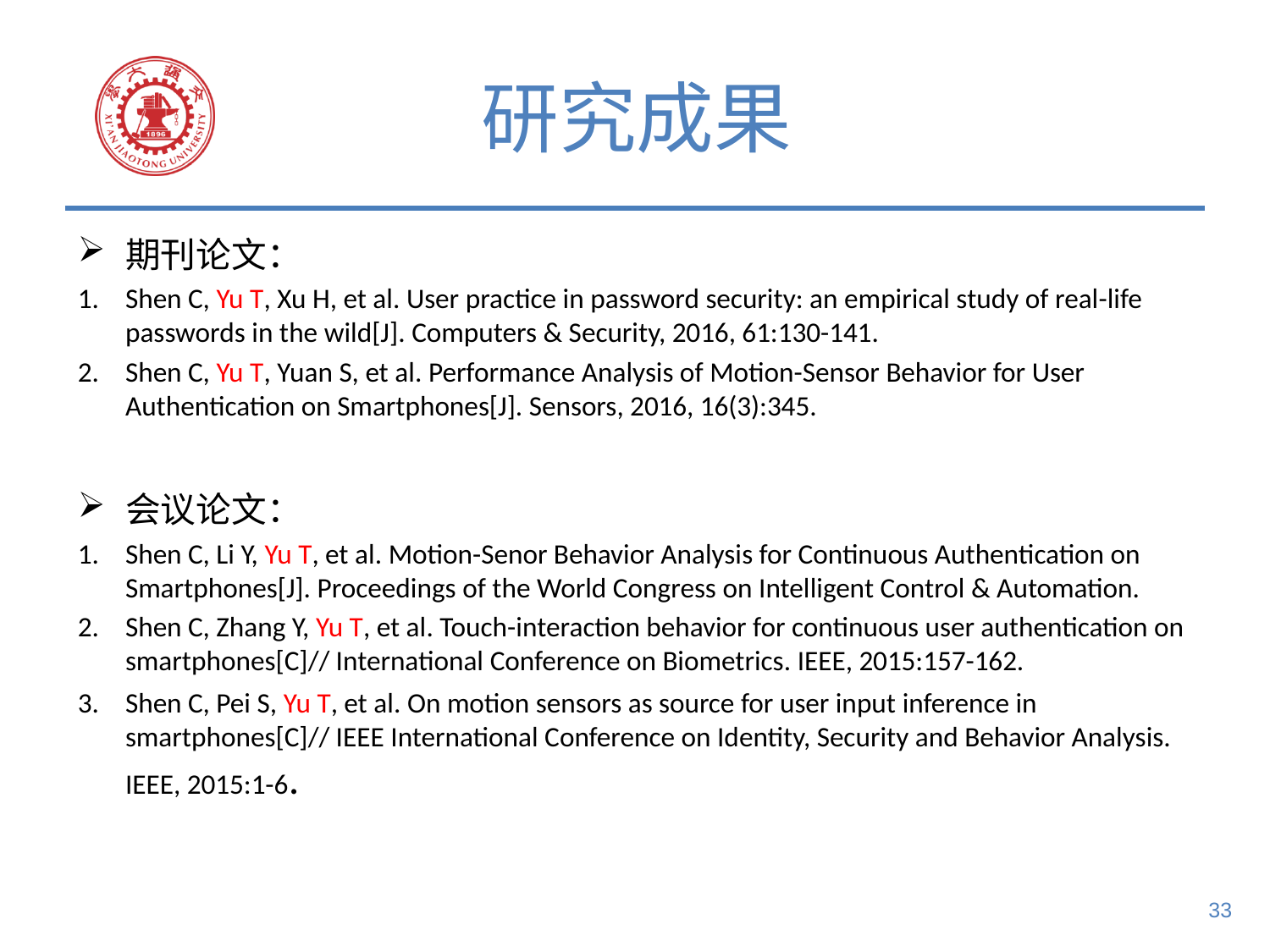

# 研究成果
期刊论文：
Shen C, Yu T, Xu H, et al. User practice in password security: an empirical study of real-life passwords in the wild[J]. Computers & Security, 2016, 61:130-141.
Shen C, Yu T, Yuan S, et al. Performance Analysis of Motion-Sensor Behavior for User Authentication on Smartphones[J]. Sensors, 2016, 16(3):345.

会议论文：
Shen C, Li Y, Yu T, et al. Motion-Senor Behavior Analysis for Continuous Authentication on Smartphones[J]. Proceedings of the World Congress on Intelligent Control & Automation.
Shen C, Zhang Y, Yu T, et al. Touch-interaction behavior for continuous user authentication on smartphones[C]// International Conference on Biometrics. IEEE, 2015:157-162.
Shen C, Pei S, Yu T, et al. On motion sensors as source for user input inference in smartphones[C]// IEEE International Conference on Identity, Security and Behavior Analysis. IEEE, 2015:1-6.

33